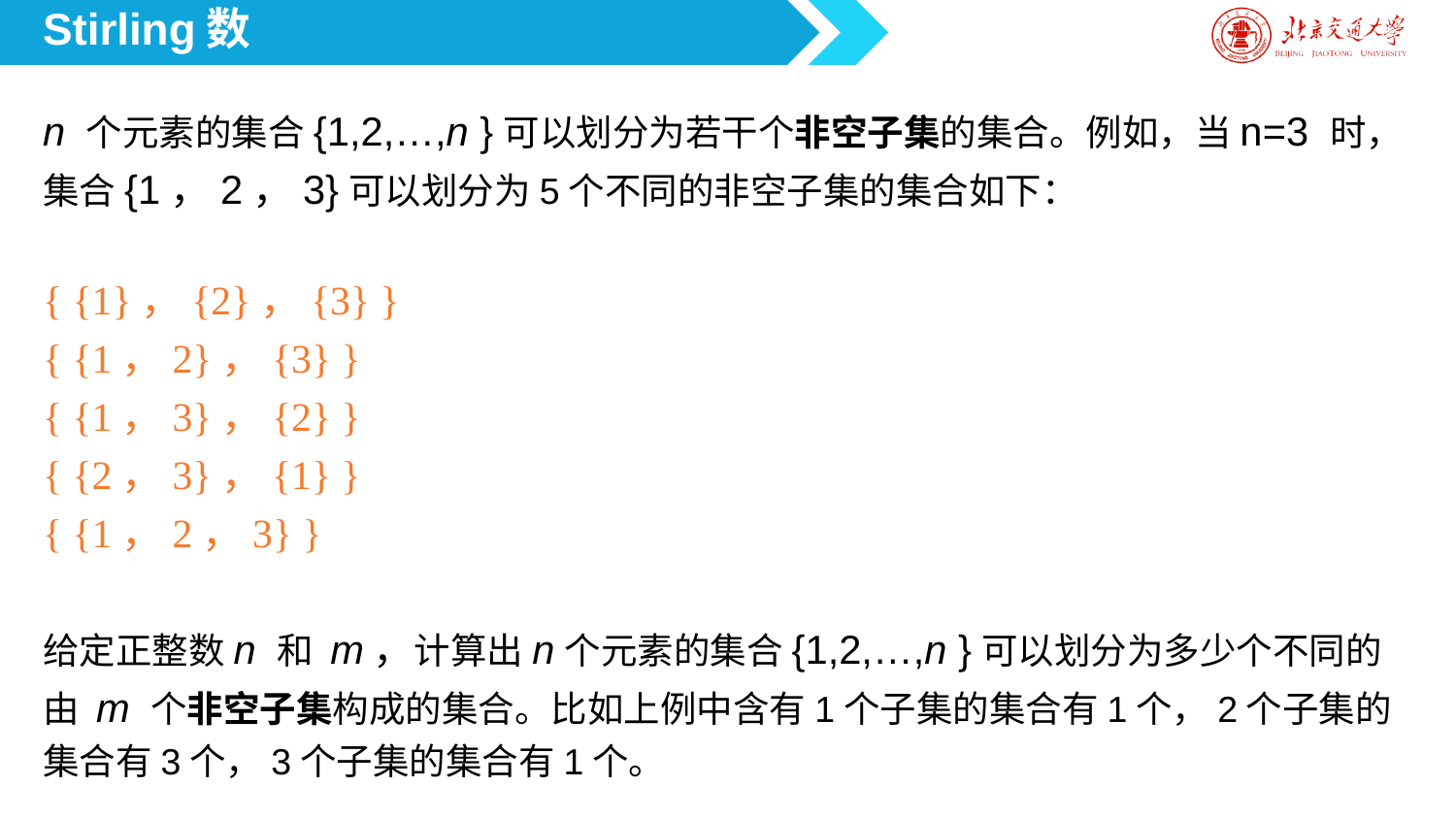

Stirling数
n 个元素的集合{1,2,…,n }可以划分为若干个非空子集的集合。例如，当n=3 时，集合{1，2，3}可以划分为5个不同的非空子集的集合如下：

{ {1}，{2}，{3} }
{ {1，2}，{3} }
{ {1，3}，{2} }
{ {2，3}，{1} }
{ {1，2，3} }

给定正整数n 和 m，计算出n个元素的集合{1,2,…,n }可以划分为多少个不同的由 m 个非空子集构成的集合。比如上例中含有1个子集的集合有1个，2个子集的集合有3个，3个子集的集合有1个。